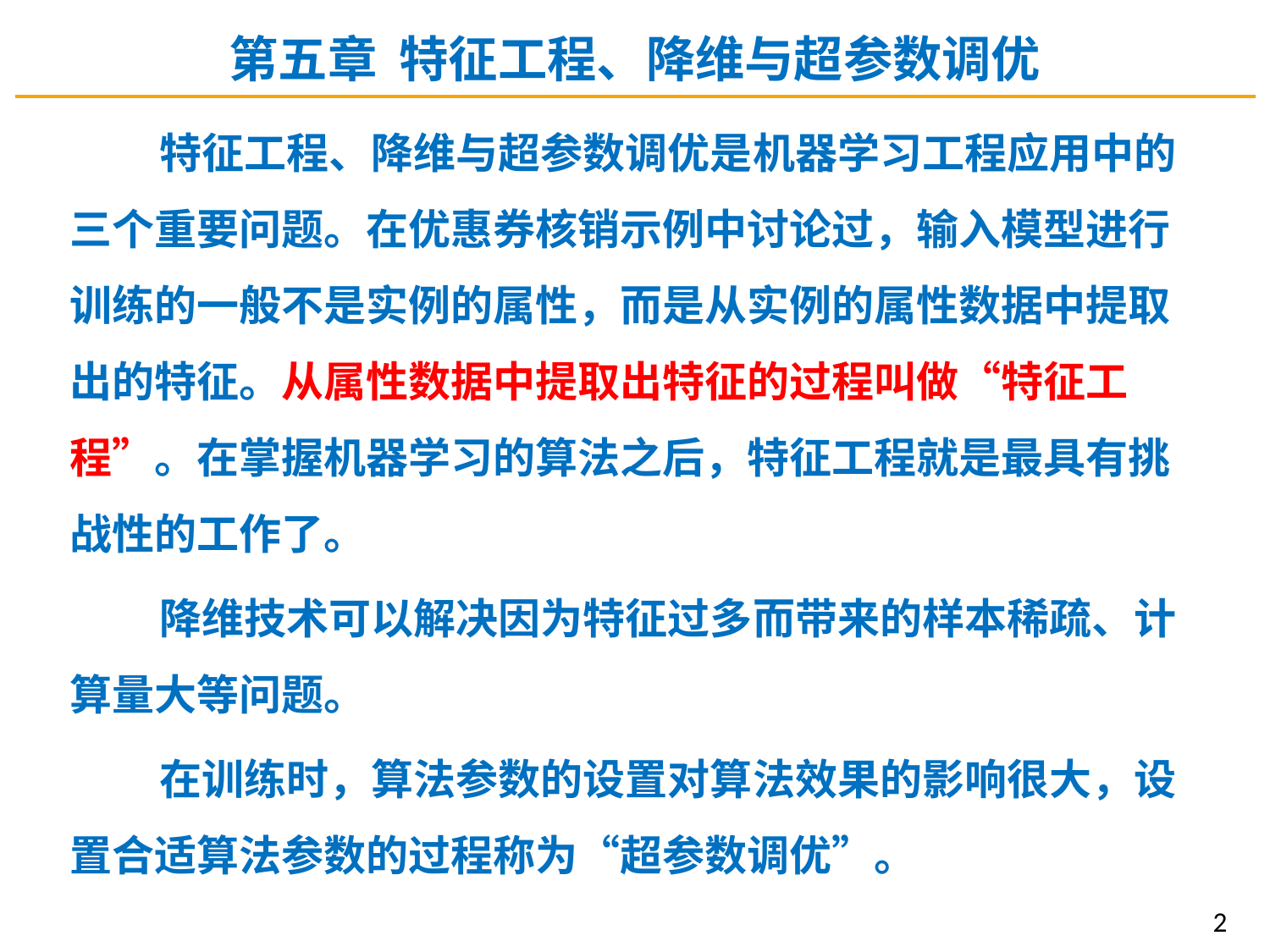

第五章  特征工程、降维与超参数调优
特征工程、降维与超参数调优是机器学习工程应用中的三个重要问题。在优惠券核销示例中讨论过，输入模型进行训练的一般不是实例的属性，而是从实例的属性数据中提取出的特征。从属性数据中提取出特征的过程叫做“特征工程”。在掌握机器学习的算法之后，特征工程就是最具有挑战性的工作了。
降维技术可以解决因为特征过多而带来的样本稀疏、计算量大等问题。
在训练时，算法参数的设置对算法效果的影响很大，设置合适算法参数的过程称为“超参数调优”。

2